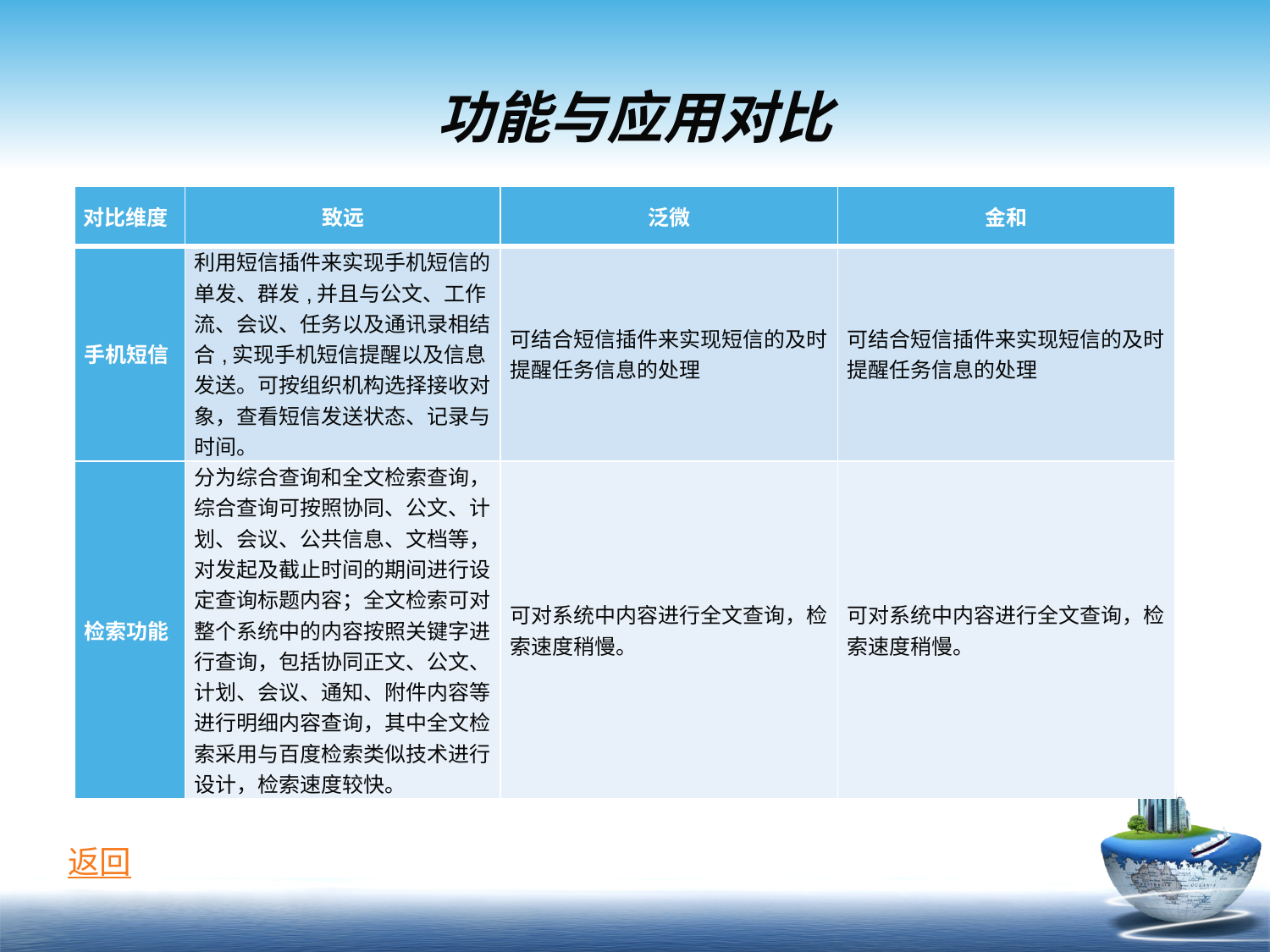

# 功能与应用对比
| 对比维度 | 致远 | 泛微 | 金和 |
| --- | --- | --- | --- |
| 手机短信 | 利用短信插件来实现手机短信的单发、群发,并且与公文、工作流、会议、任务以及通讯录相结合,实现手机短信提醒以及信息发送。可按组织机构选择接收对象，查看短信发送状态、记录与时间。 | 可结合短信插件来实现短信的及时提醒任务信息的处理 | 可结合短信插件来实现短信的及时提醒任务信息的处理 |
| 检索功能 | 分为综合查询和全文检索查询，综合查询可按照协同、公文、计划、会议、公共信息、文档等，对发起及截止时间的期间进行设定查询标题内容；全文检索可对整个系统中的内容按照关键字进行查询，包括协同正文、公文、计划、会议、通知、附件内容等进行明细内容查询，其中全文检索采用与百度检索类似技术进行设计，检索速度较快。 | 可对系统中内容进行全文查询，检索速度稍慢。 | 可对系统中内容进行全文查询，检索速度稍慢。 |
返回